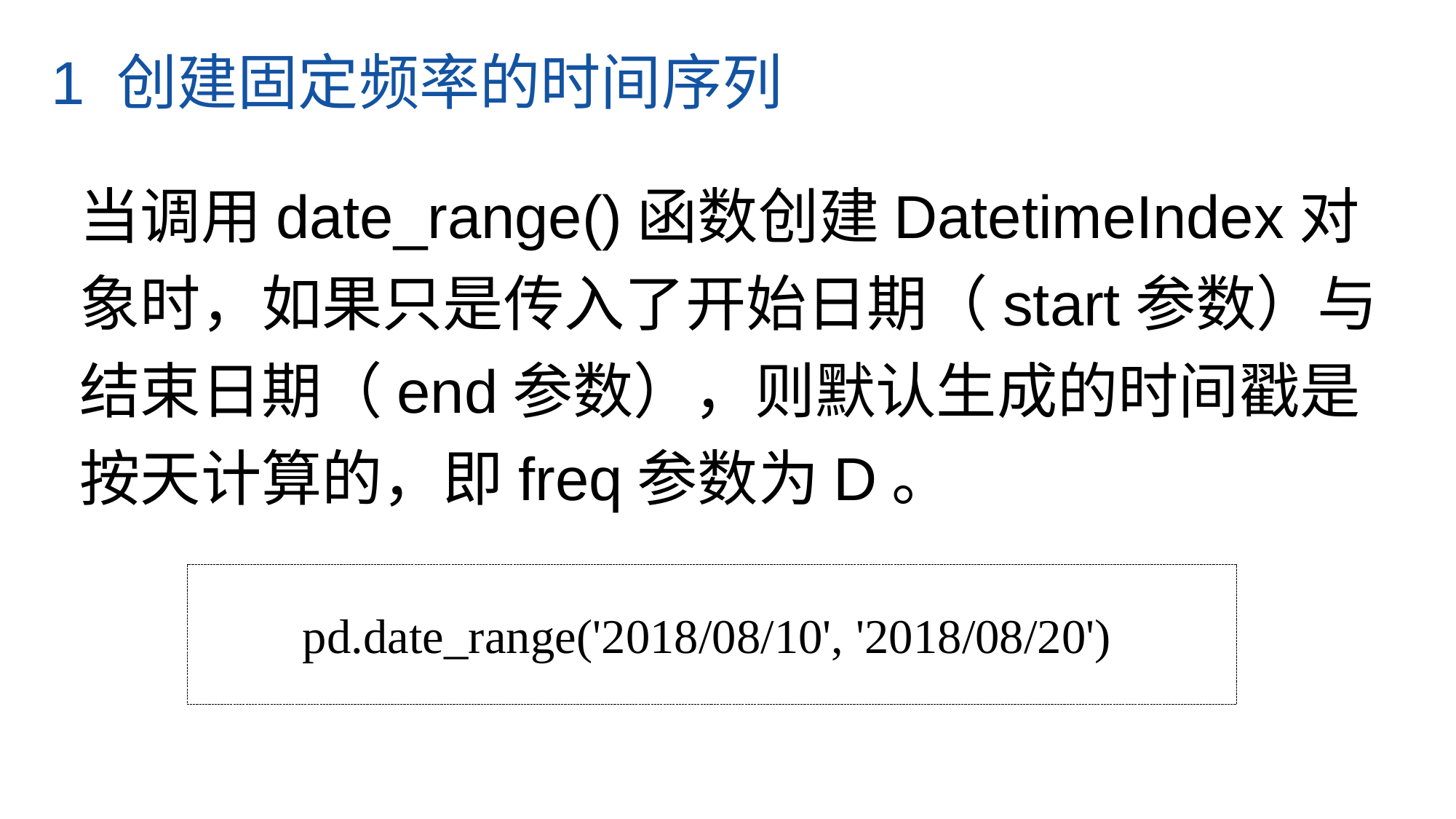

1 创建固定频率的时间序列
当调用date_range()函数创建DatetimeIndex对象时，如果只是传入了开始日期（start参数）与结束日期（end参数），则默认生成的时间戳是按天计算的，即freq参数为D。

pd.date_range('2018/08/10', '2018/08/20')